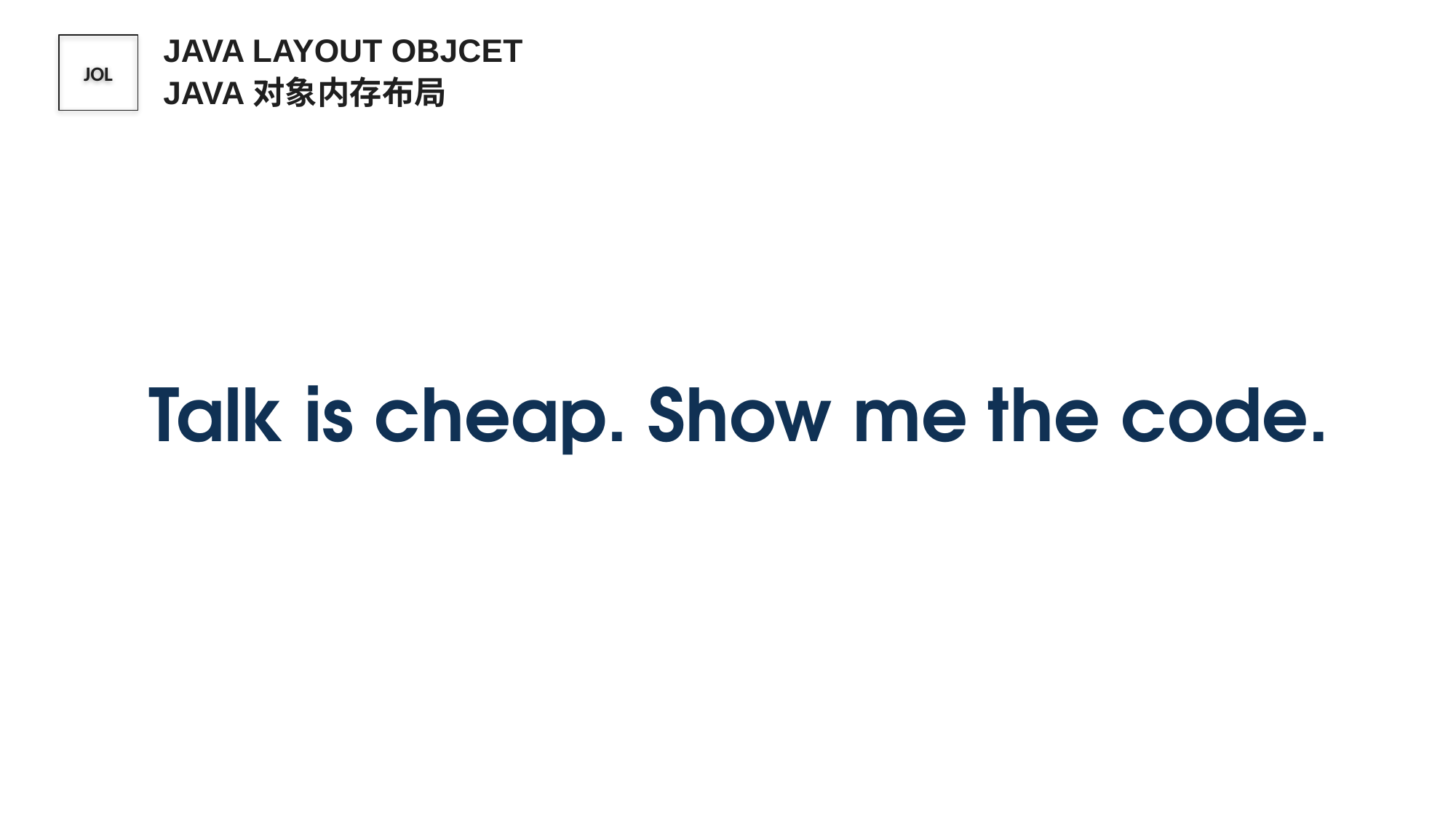

JAVA LAYOUT OBJCET
JAVA对象内存布局
JOL
Talk is cheap. Show me the code.